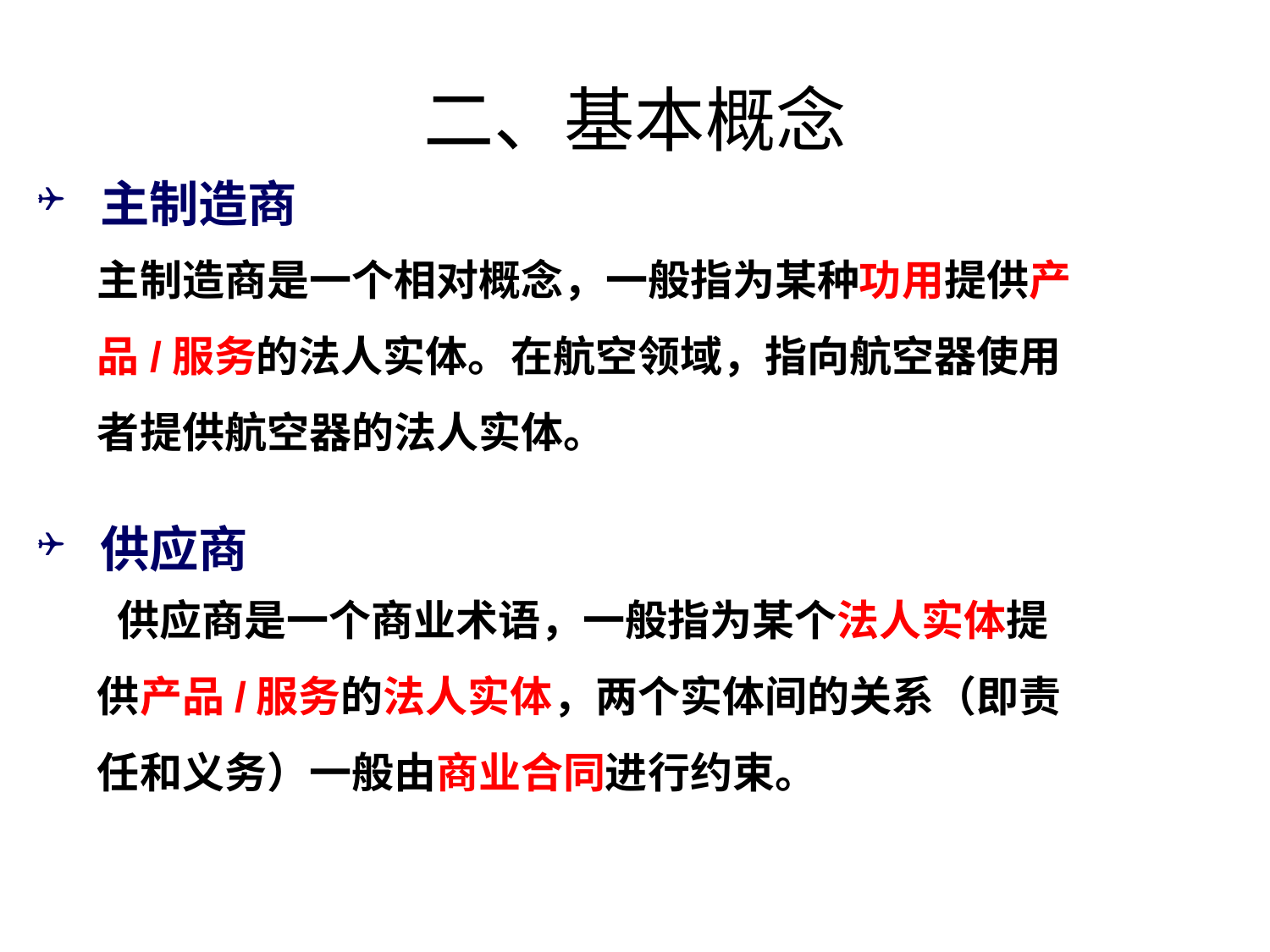

# 二、基本概念
主制造商
主制造商是一个相对概念，一般指为某种功用提供产品/服务的法人实体。在航空领域，指向航空器使用者提供航空器的法人实体。
供应商
 供应商是一个商业术语，一般指为某个法人实体提供产品/服务的法人实体，两个实体间的关系（即责任和义务）一般由商业合同进行约束。